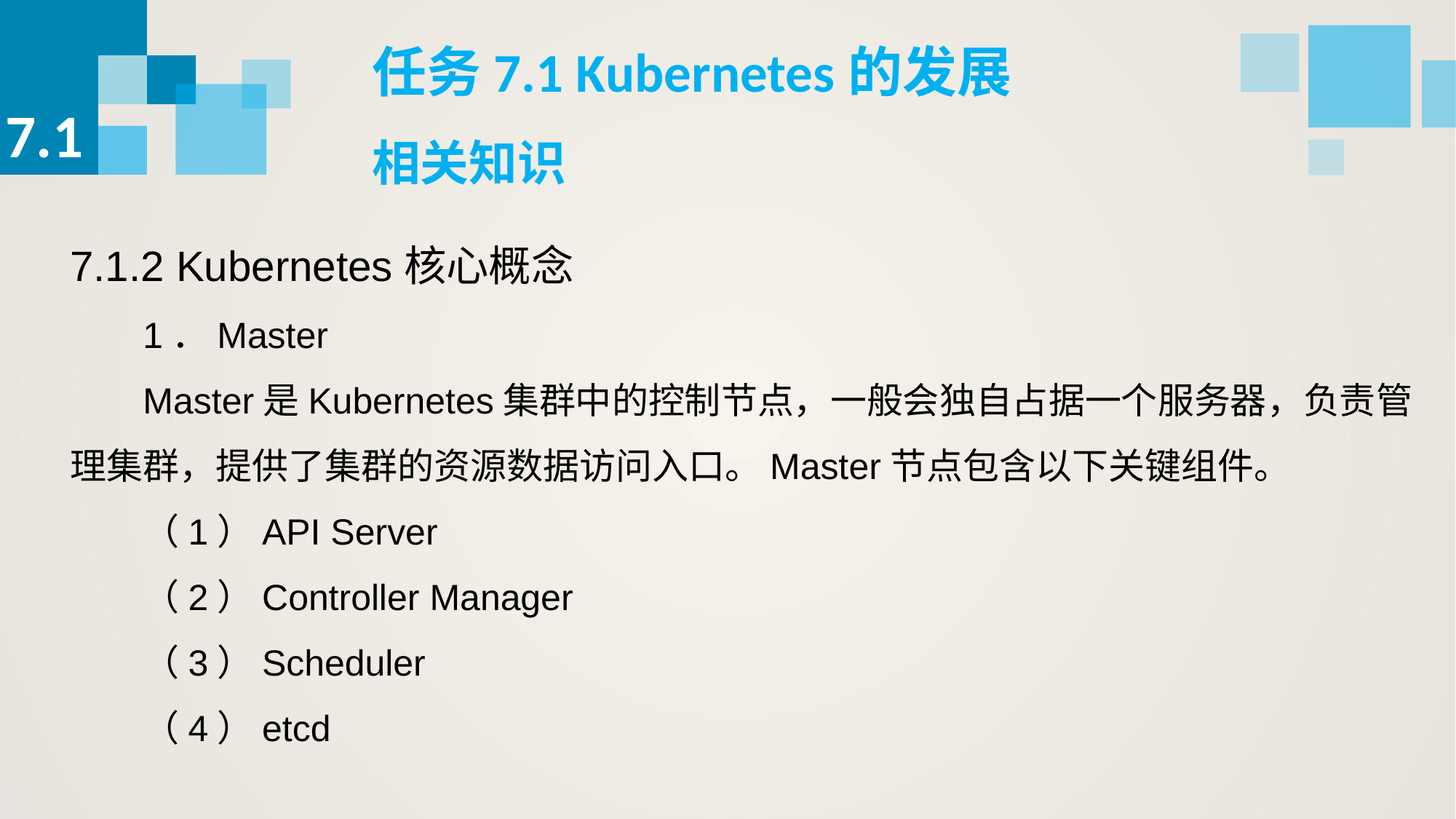

任务7.1 Kubernetes的发展
7.1
相关知识
7.1.2 Kubernetes核心概念
1．Master
Master是Kubernetes集群中的控制节点，一般会独自占据一个服务器，负责管理集群，提供了集群的资源数据访问入口。Master节点包含以下关键组件。
（1）API Server
（2）Controller Manager
（3）Scheduler
（4）etcd